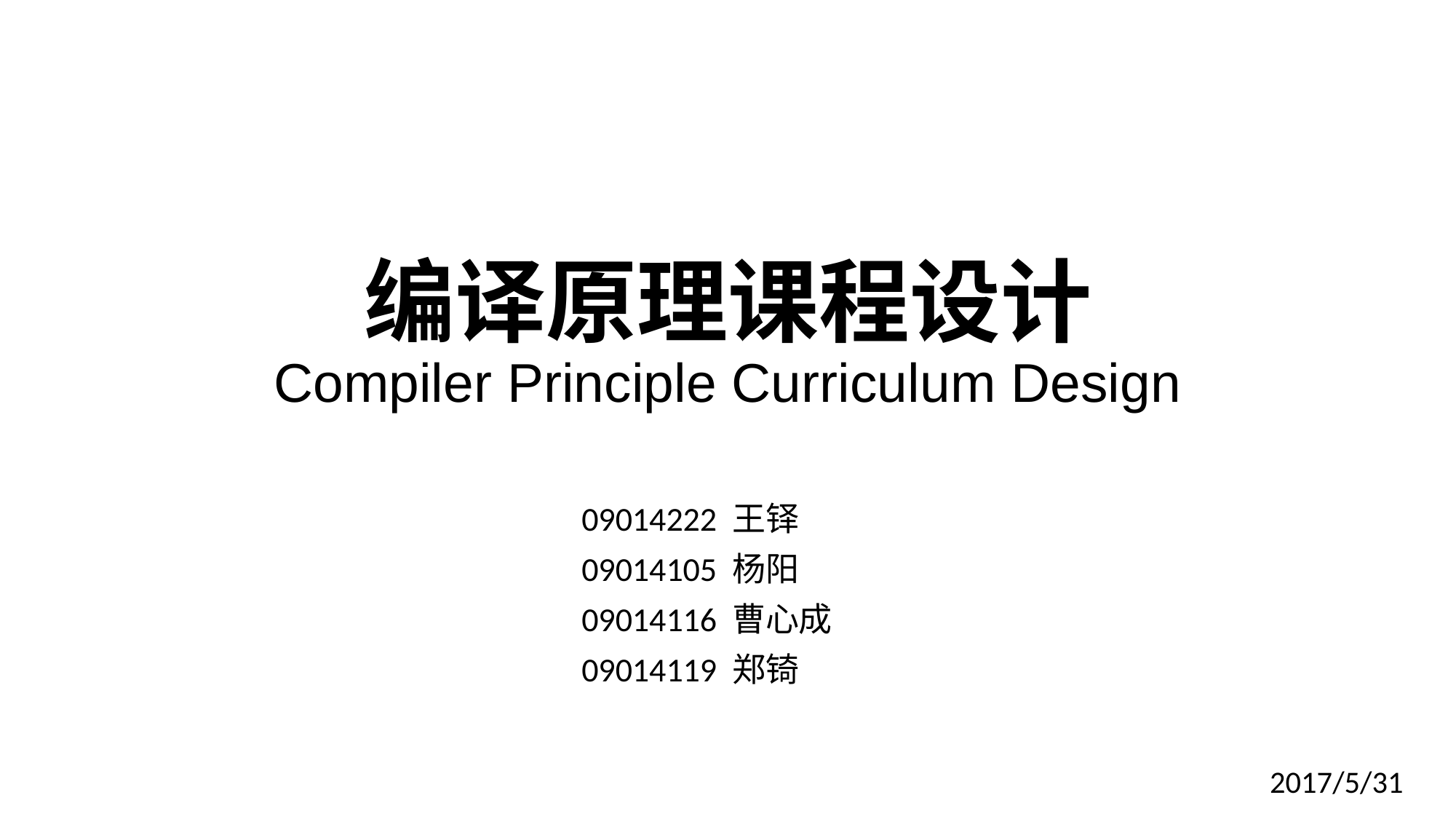

# 编译原理课程设计 Compiler Principle Curriculum Design
09014222 王铎
09014105 杨阳
09014116 曹心成
09014119 郑锜
2017/5/31